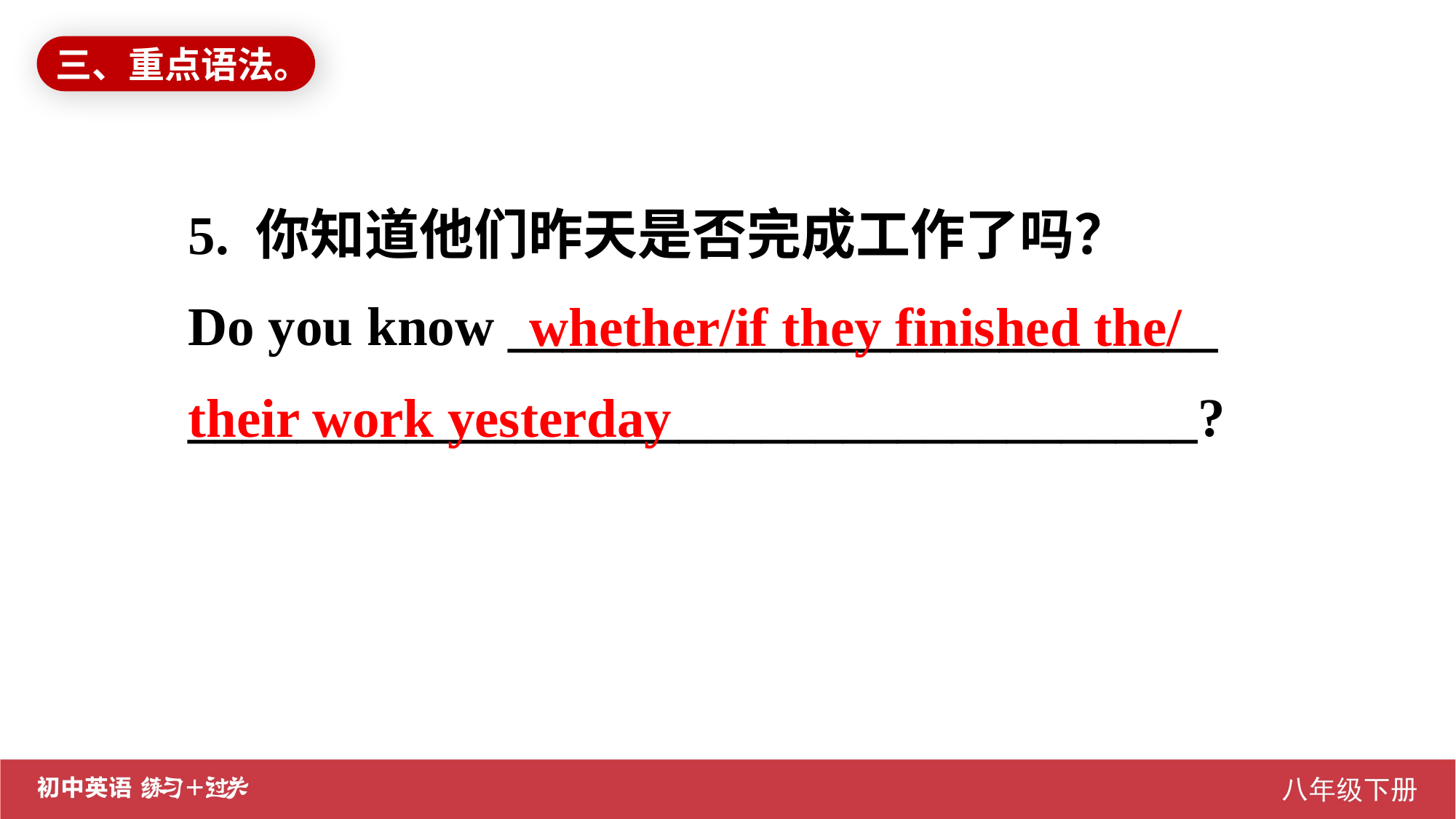

三、重点语法。
5. 你知道他们昨天是否完成工作了吗？
Do you know __________________________
_____________________________________?
                         whether/if they finished the/ their work yesterday